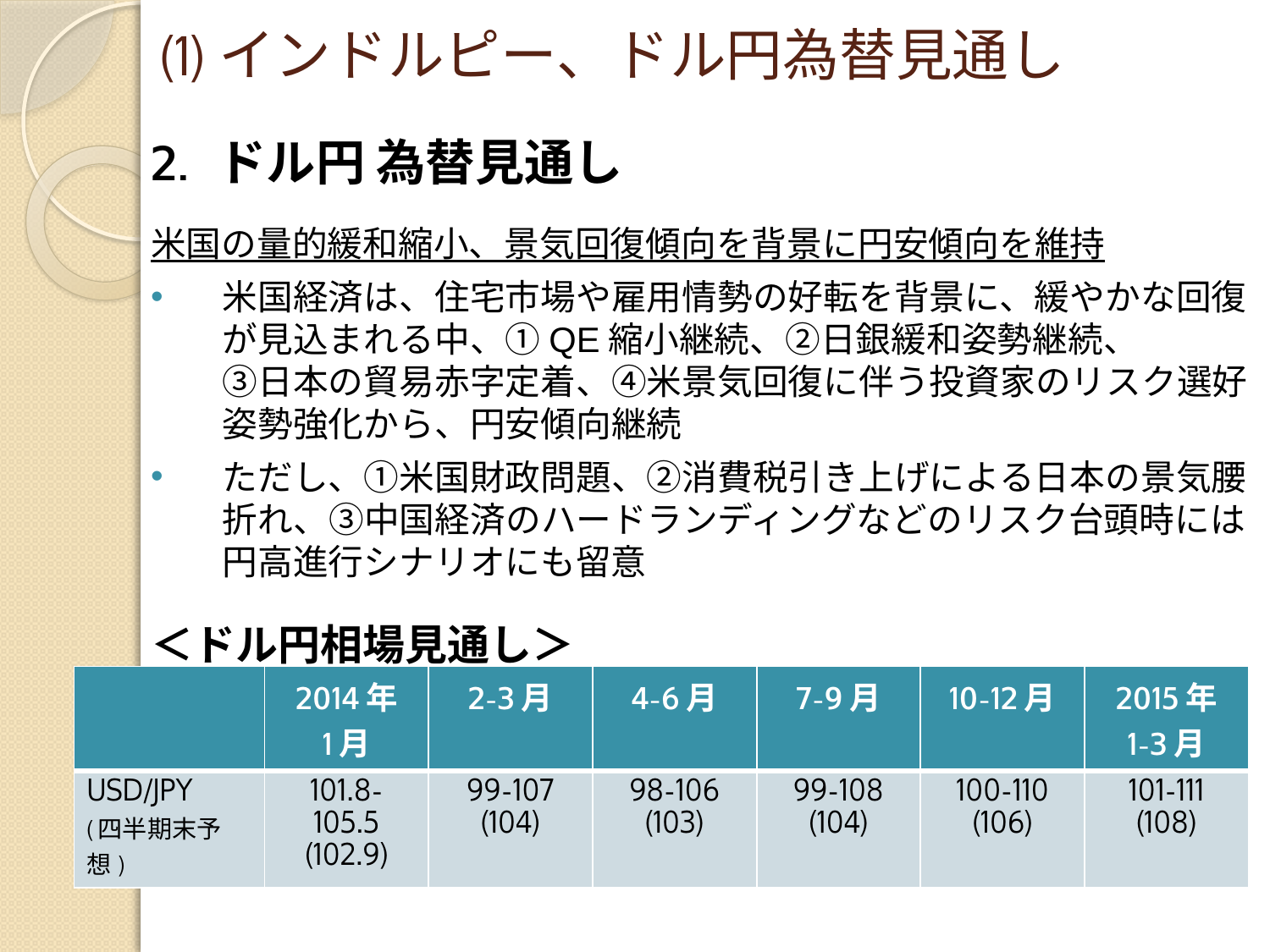

# (1)インドルピー、ドル円為替見通し
2. ドル円 為替見通し
米国の量的緩和縮小、景気回復傾向を背景に円安傾向を維持
米国経済は、住宅市場や雇用情勢の好転を背景に、緩やかな回復が見込まれる中、①QE縮小継続、②日銀緩和姿勢継続、
③日本の貿易赤字定着、④米景気回復に伴う投資家のリスク選好姿勢強化から、円安傾向継続
ただし、①米国財政問題、②消費税引き上げによる日本の景気腰折れ、③中国経済のハードランディングなどのリスク台頭時には円高進行シナリオにも留意
＜ドル円相場見通し＞

|  | 2014年 1月 | 2-3月 | 4-6月 | 7-9月 | 10-12月 | 2015年 1-3月 |
| --- | --- | --- | --- | --- | --- | --- |
| USD/JPY (四半期末予想) | 101.8-105.5 (102.9) | 99-107 (104) | 98-106 (103) | 99-108 (104) | 100-110 (106) | 101-111 (108) |